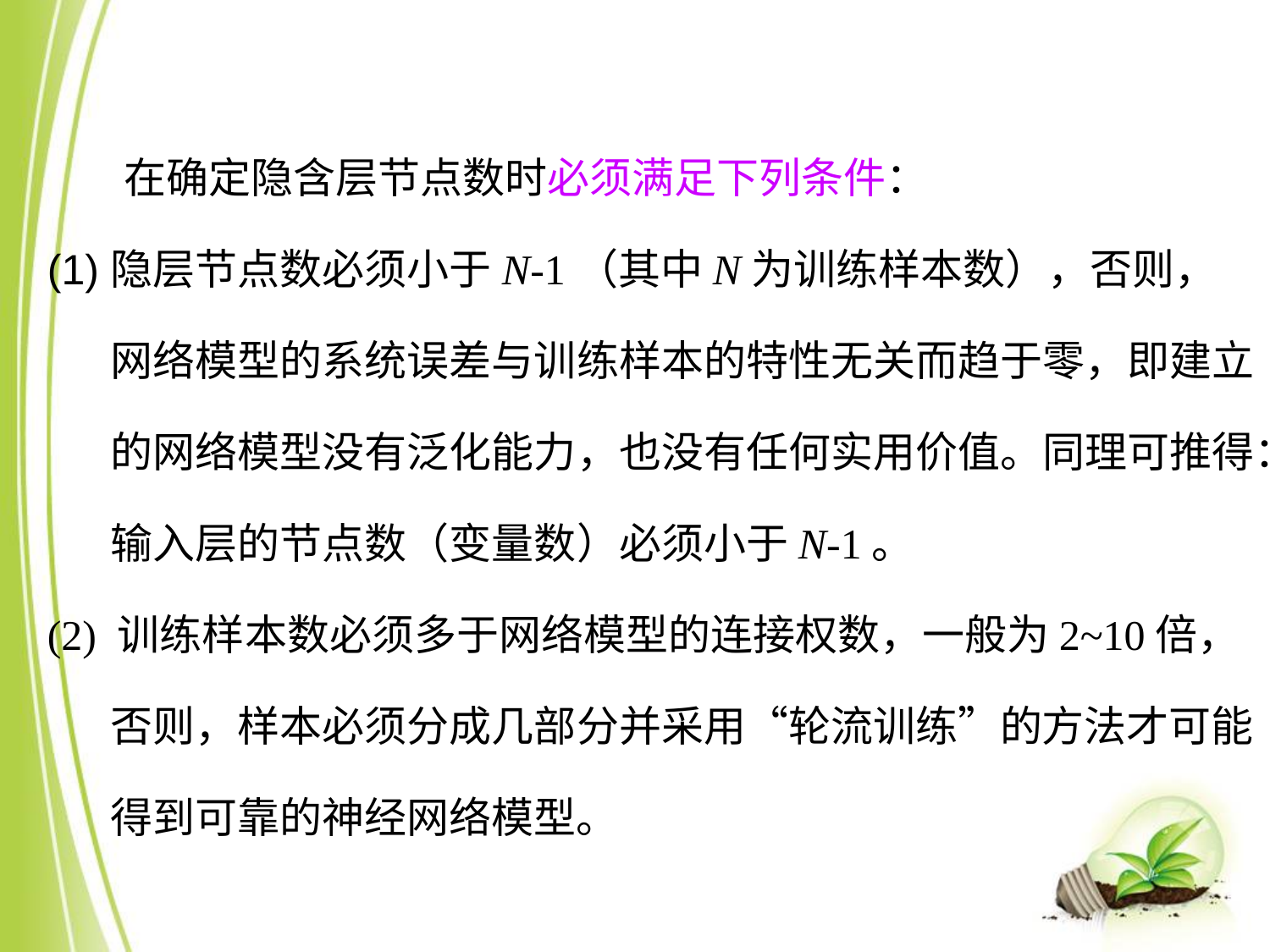

在确定隐含层节点数时必须满足下列条件：
隐层节点数必须小于N-1（其中N为训练样本数），否则，网络模型的系统误差与训练样本的特性无关而趋于零，即建立的网络模型没有泛化能力，也没有任何实用价值。同理可推得：输入层的节点数（变量数）必须小于N-1。
(2) 训练样本数必须多于网络模型的连接权数，一般为2~10倍，否则，样本必须分成几部分并采用“轮流训练”的方法才可能得到可靠的神经网络模型。